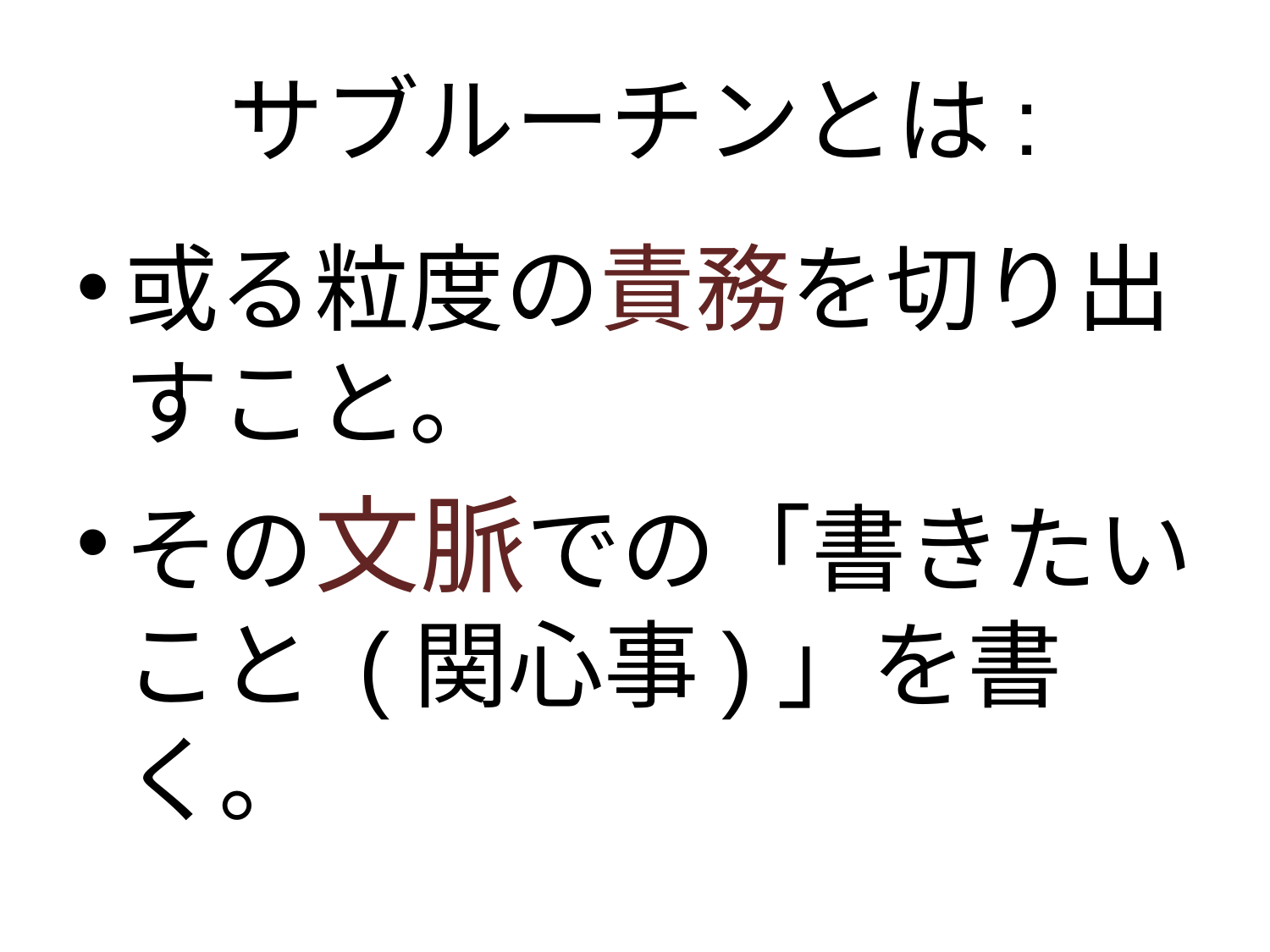

# サブルーチンとは:
或る粒度の責務を切り出すこと。
その文脈での「書きたいこと (関心事)」を書く。